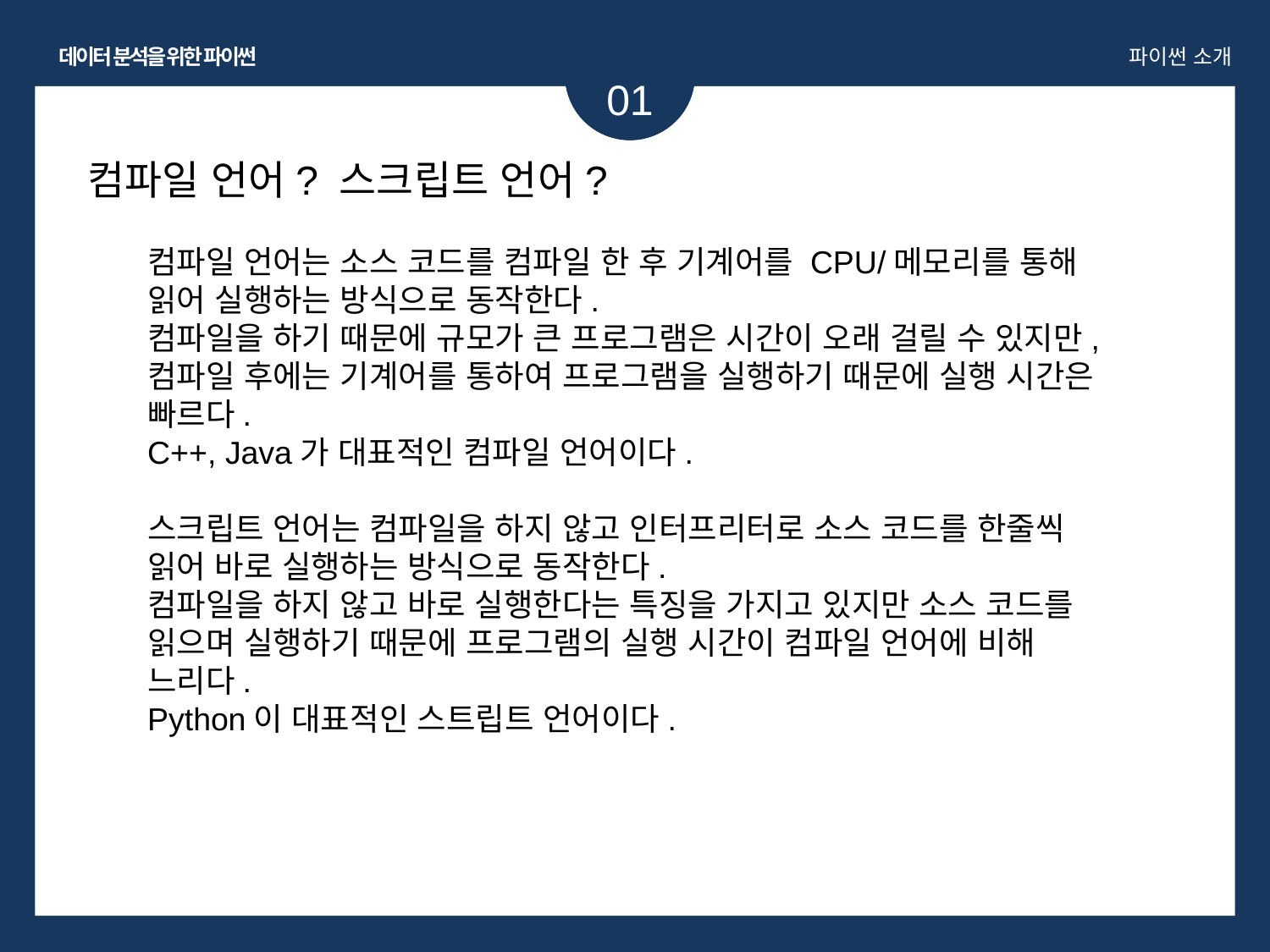

데이터 분석을 위한 파이썬
파이썬 소개
01
컴파일 언어? 스크립트 언어?
컴파일 언어는 소스 코드를 컴파일 한 후 기계어를 CPU/메모리를 통해 읽어 실행하는 방식으로 동작한다.
컴파일을 하기 때문에 규모가 큰 프로그램은 시간이 오래 걸릴 수 있지만, 컴파일 후에는 기계어를 통하여 프로그램을 실행하기 때문에 실행 시간은 빠르다.
C++, Java가 대표적인 컴파일 언어이다.

스크립트 언어는 컴파일을 하지 않고 인터프리터로 소스 코드를 한줄씩 읽어 바로 실행하는 방식으로 동작한다.
컴파일을 하지 않고 바로 실행한다는 특징을 가지고 있지만 소스 코드를 읽으며 실행하기 때문에 프로그램의 실행 시간이 컴파일 언어에 비해 느리다.
Python이 대표적인 스트립트 언어이다.